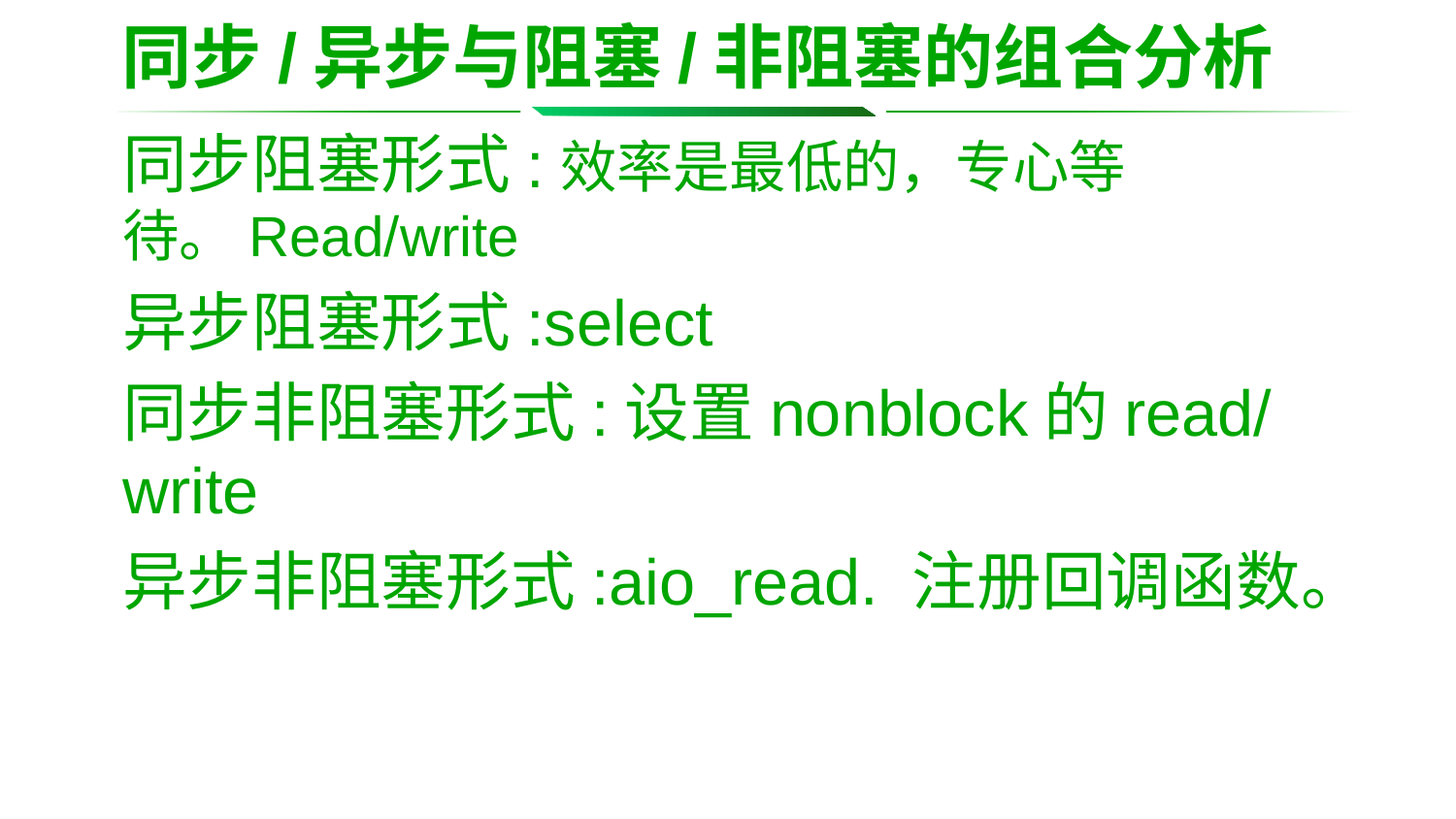

# 同步/异步与阻塞/非阻塞的组合分析
同步阻塞形式:效率是最低的，专心等待。Read/write
异步阻塞形式:select
同步非阻塞形式:设置nonblock的read/write
异步非阻塞形式:aio_read. 注册回调函数。